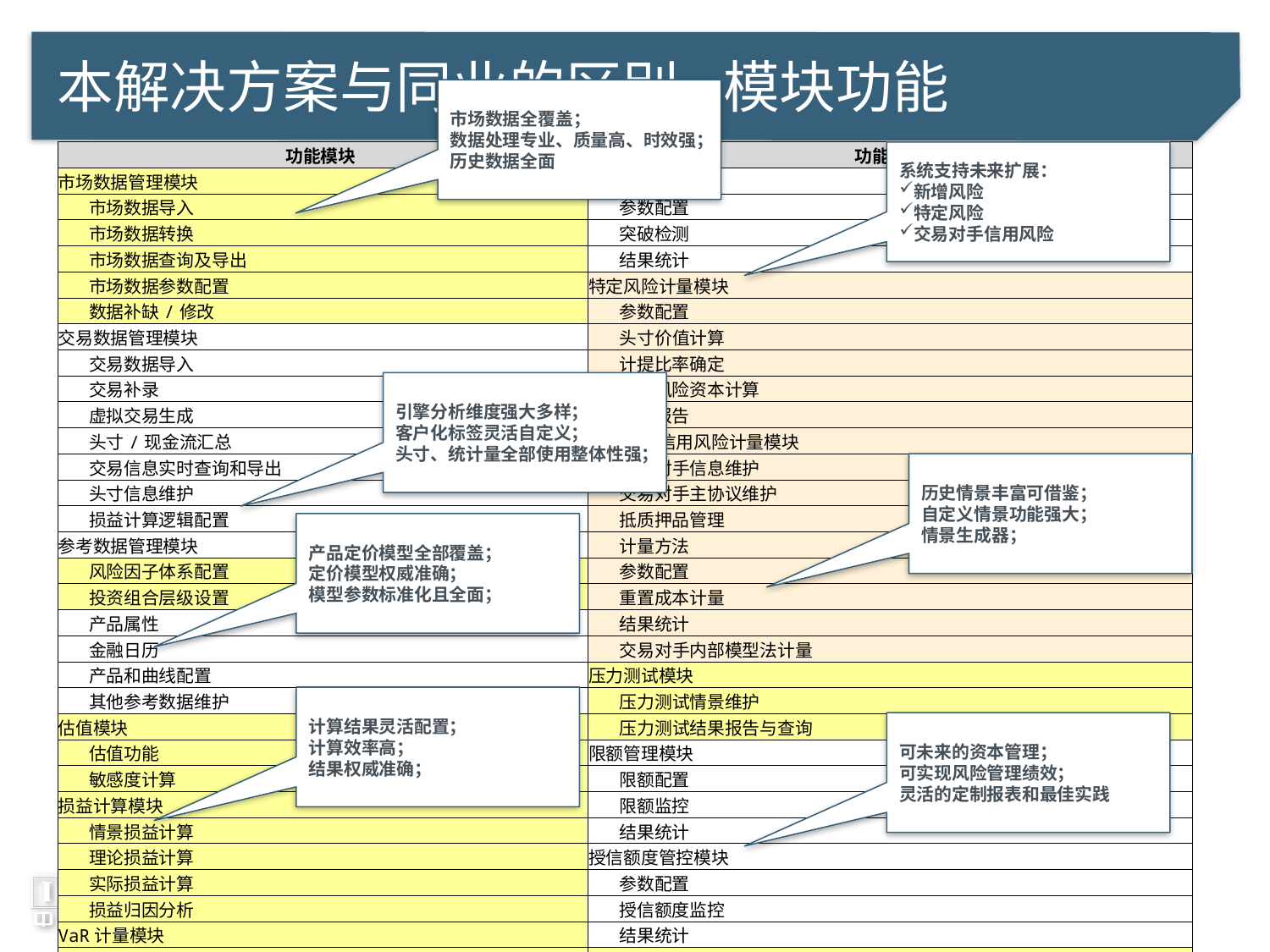

# 本解决方案与同业的区别-模块功能
市场数据全覆盖；
数据处理专业、质量高、时效强；
历史数据全面
| 功能模块 | 功能模块 |
| --- | --- |
| 市场数据管理模块 | 返回检验模块 |
| 市场数据导入 | 参数配置 |
| 市场数据转换 | 突破检测 |
| 市场数据查询及导出 | 结果统计 |
| 市场数据参数配置 | 特定风险计量模块 |
| 数据补缺/修改 | 参数配置 |
| 交易数据管理模块 | 头寸价值计算 |
| 交易数据导入 | 计提比率确定 |
| 交易补录 | 特定风险资本计算 |
| 虚拟交易生成 | 统计报告 |
| 头寸/现金流汇总 | 交易对手信用风险计量模块 |
| 交易信息实时查询和导出 | 交易对手信息维护 |
| 头寸信息维护 | 交易对手主协议维护 |
| 损益计算逻辑配置 | 抵质押品管理 |
| 参考数据管理模块 | 计量方法 |
| 风险因子体系配置 | 参数配置 |
| 投资组合层级设置 | 重置成本计量 |
| 产品属性 | 结果统计 |
| 金融日历 | 交易对手内部模型法计量 |
| 产品和曲线配置 | 压力测试模块 |
| 其他参考数据维护 | 压力测试情景维护 |
| 估值模块 | 压力测试结果报告与查询 |
| 估值功能 | 限额管理模块 |
| 敏感度计算 | 限额配置 |
| 损益计算模块 | 限额监控 |
| 情景损益计算 | 结果统计 |
| 理论损益计算 | 授信额度管控模块 |
| 实际损益计算 | 参数配置 |
| 损益归因分析 | 授信额度监控 |
| VaR计量模块 | 结果统计 |
| 计量方法 | 报告及资本计量模块 |
| 参数配置 | 报告定制 |
| VaR计算 | 报告生成 |
| 结果分析 | 资本计量模块 |
|  | 标准法市场风险加权资产计算 |
系统支持未来扩展：
新增风险
特定风险
交易对手信用风险
引擎分析维度强大多样；
客户化标签灵活自定义；
头寸、统计量全部使用整体性强；
历史情景丰富可借鉴；
自定义情景功能强大；
情景生成器；
产品定价模型全部覆盖；
定价模型权威准确；
模型参数标准化且全面；
计算结果灵活配置；
计算效率高；
结果权威准确；
可未来的资本管理；
可实现风险管理绩效；
灵活的定制报表和最佳实践